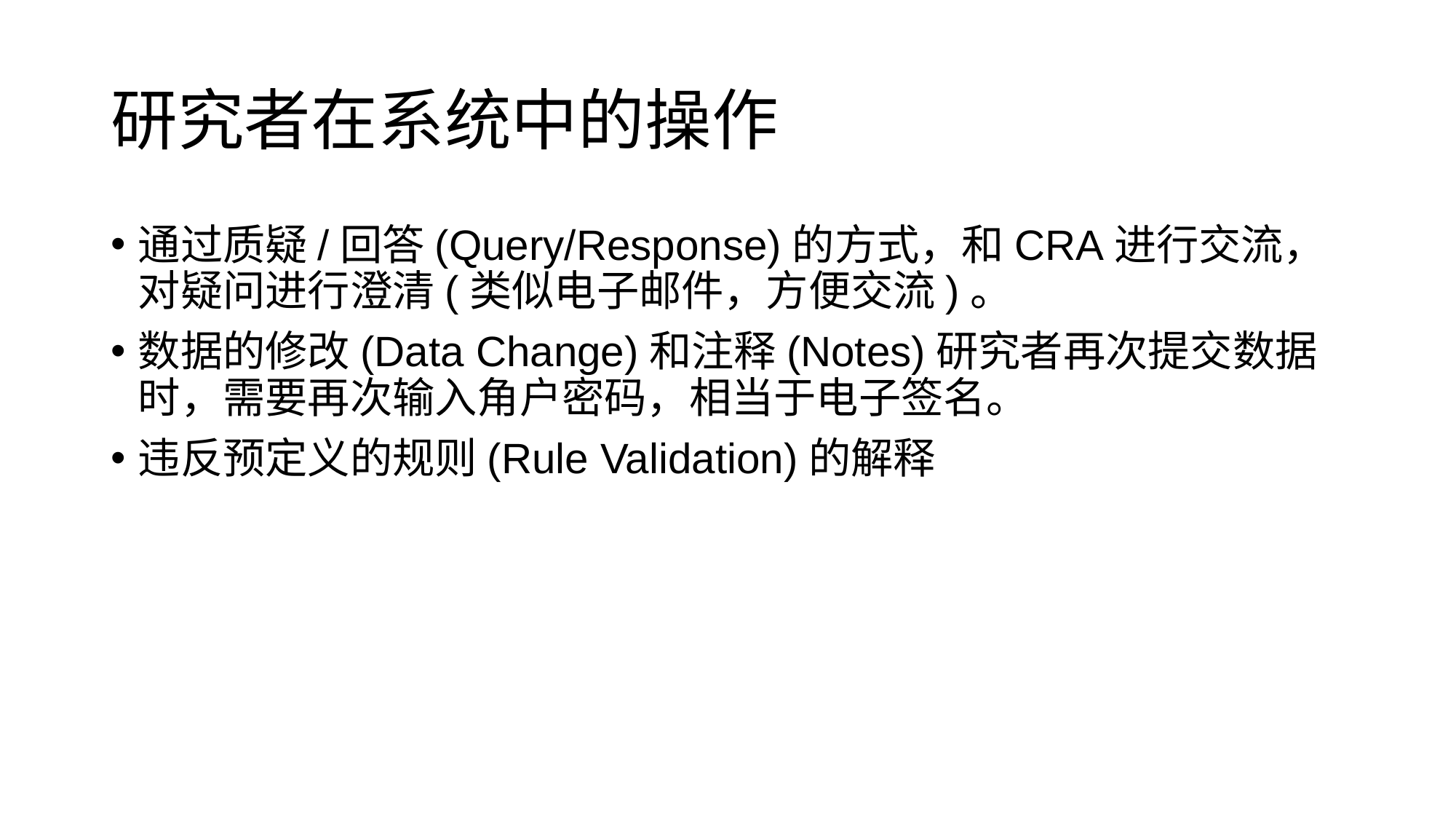

# 研究者在系统中的操作
通过质疑/回答(Query/Response)的方式，和CRA进行交流，对疑问进行澄清(类似电子邮件，方便交流)。
数据的修改(Data Change)和注释(Notes)研究者再次提交数据时，需要再次输入角户密码，相当于电子签名。
违反预定义的规则(Rule Validation)的解释